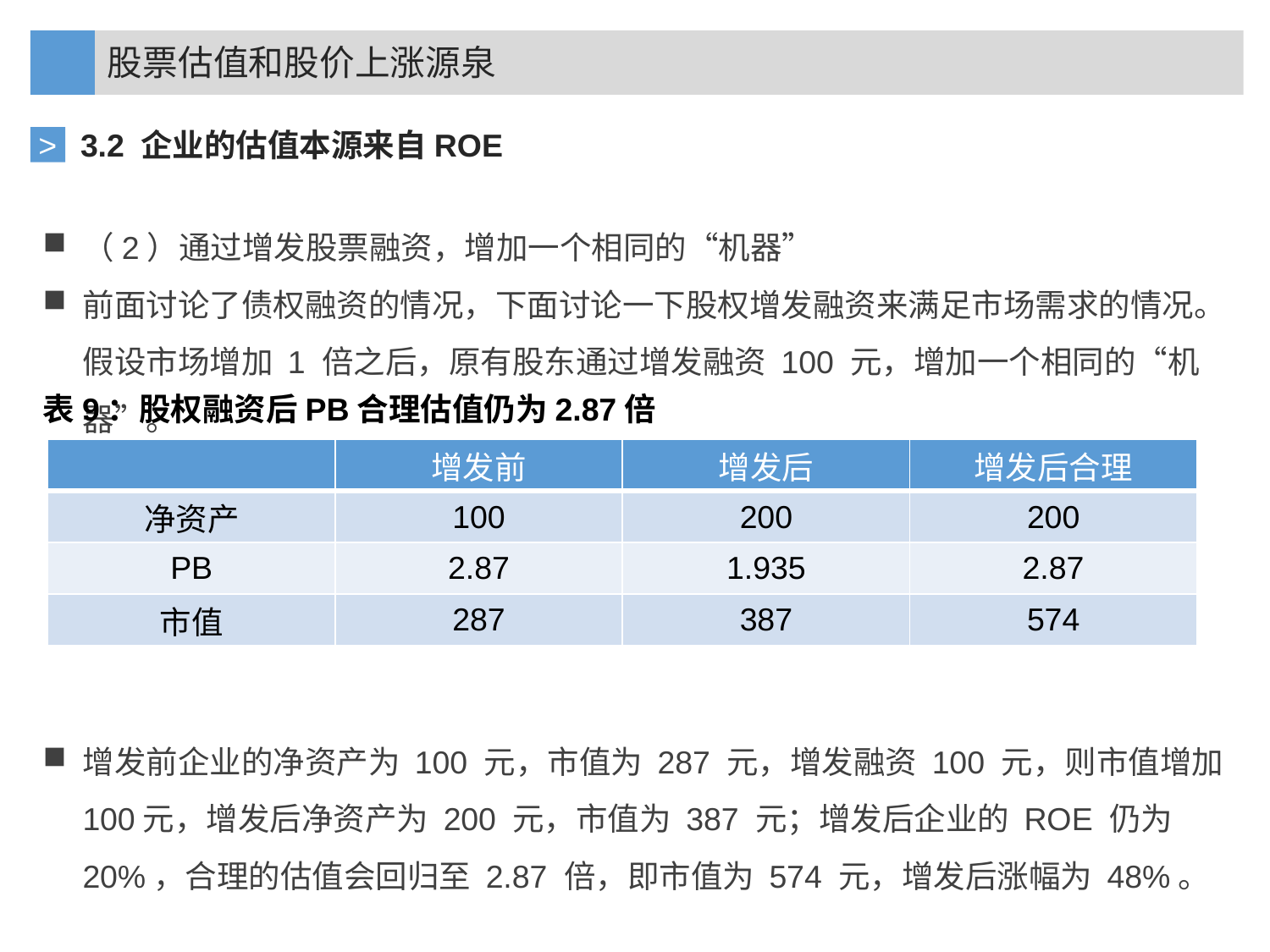

股票估值和股价上涨源泉
3.2 企业的估值本源来自ROE
>
（2）通过增发股票融资，增加一个相同的“机器”
前面讨论了债权融资的情况，下面讨论一下股权增发融资来满足市场需求的情况。假设市场增加 1 倍之后，原有股东通过增发融资 100 元，增加一个相同的“机器”。

增发前企业的净资产为 100 元，市值为 287 元，增发融资 100 元，则市值增加 100元，增发后净资产为 200 元，市值为 387 元；增发后企业的 ROE 仍为 20%，合理的估值会回归至 2.87 倍，即市值为 574 元，增发后涨幅为 48%。

表9：股权融资后PB合理估值仍为2.87倍
|  | 增发前 | 增发后 | 增发后合理 |
| --- | --- | --- | --- |
| 净资产 | 100 | 200 | 200 |
| PB | 2.87 | 1.935 | 2.87 |
| 市值 | 287 | 387 | 574 |